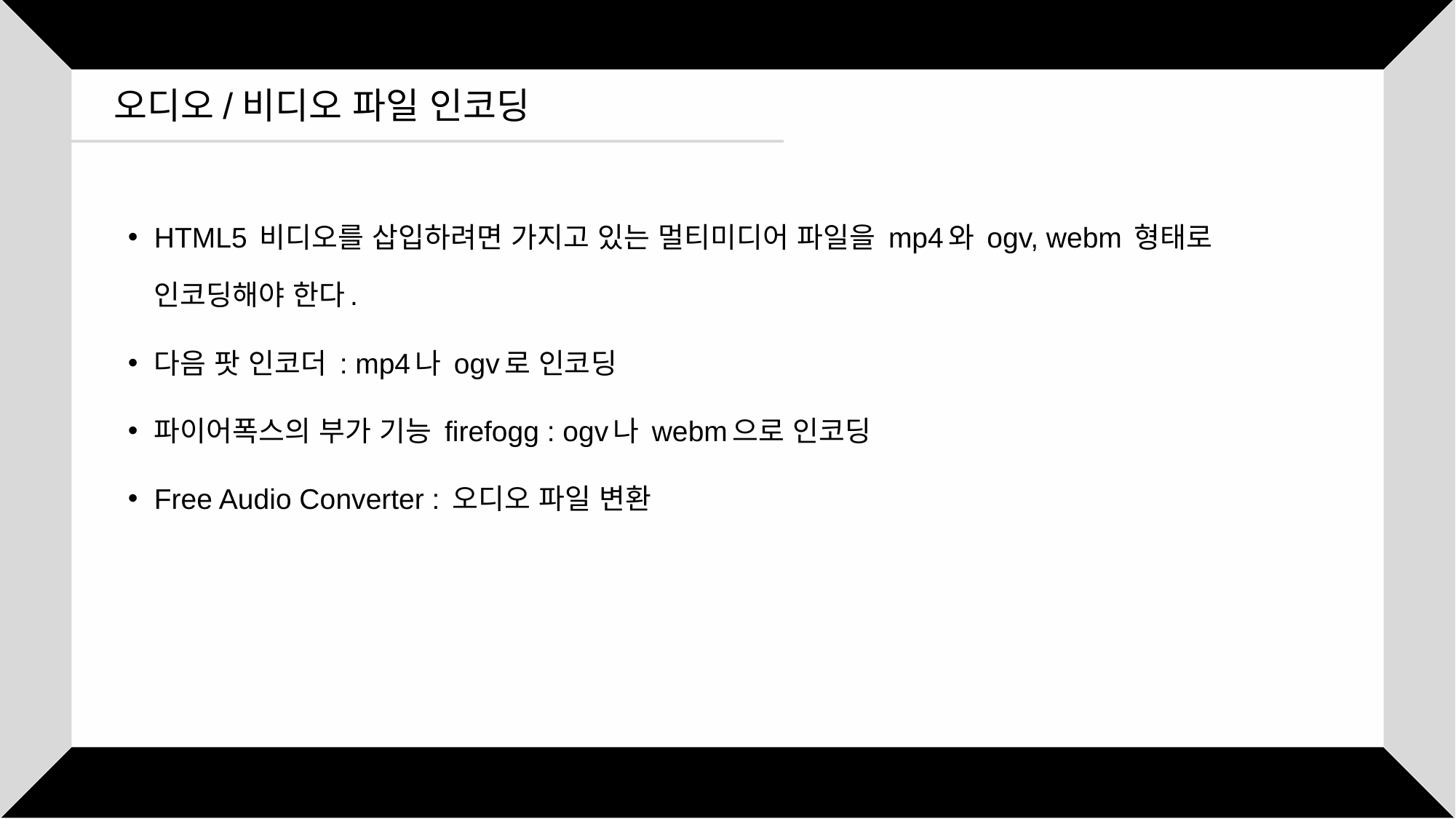

오디오/비디오 파일 인코딩
HTML5 비디오를 삽입하려면 가지고 있는 멀티미디어 파일을 mp4와 ogv, webm 형태로 인코딩해야 한다.
다음 팟 인코더 : mp4나 ogv로 인코딩
파이어폭스의 부가 기능 firefogg : ogv나 webm으로 인코딩
Free Audio Converter : 오디오 파일 변환